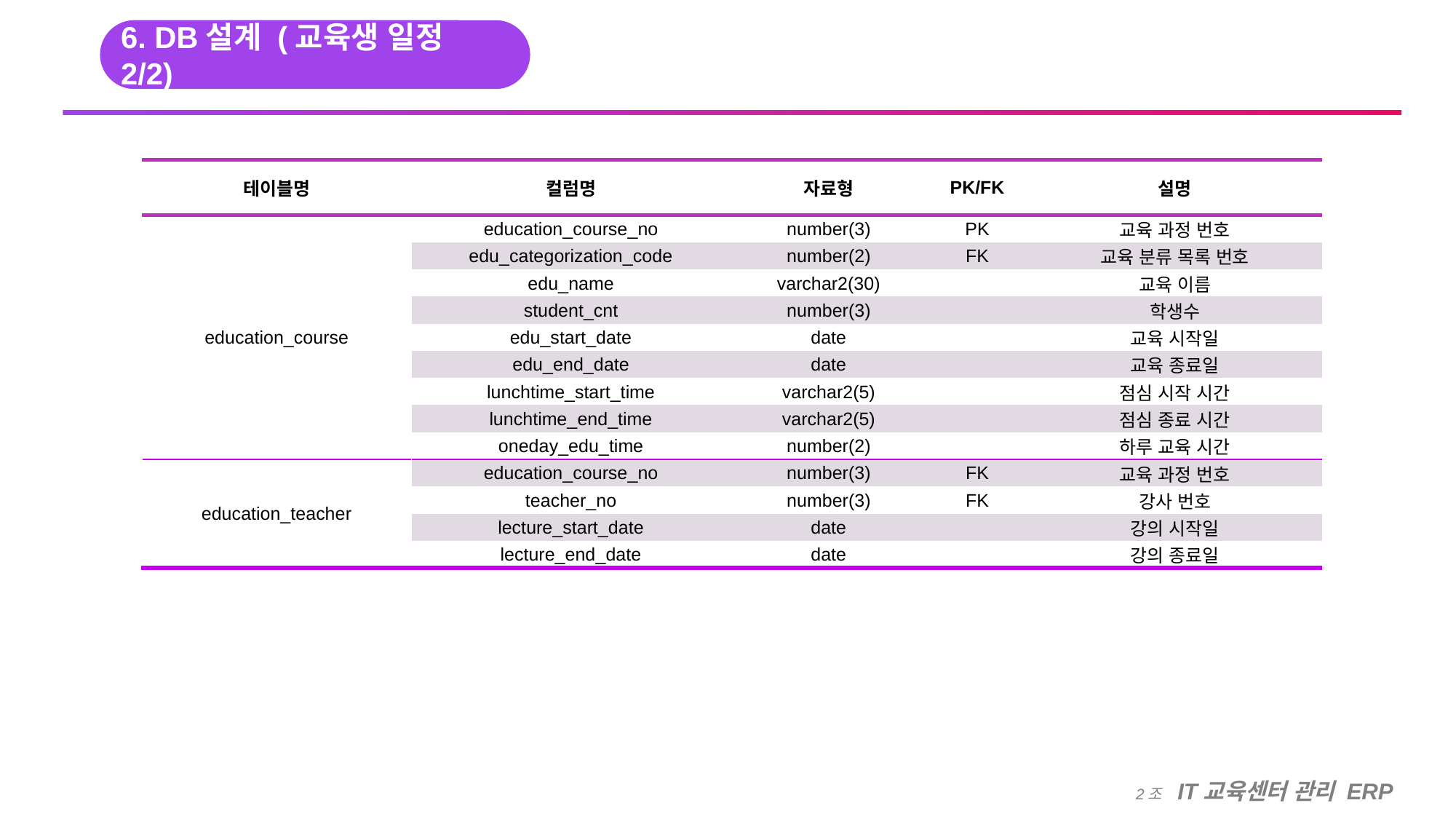

6. DB설계 (교육생 일정 2/2)

| 테이블명 | 컬럼명 | 자료형 | PK/FK | 설명 |
| --- | --- | --- | --- | --- |
| education\_course | education\_course\_no | number(3) | PK | 교육 과정 번호 |
|  | edu\_categorization\_code | number(2) | FK | 교육 분류 목록 번호 |
|  | edu\_name | varchar2(30) |  | 교육 이름 |
|  | student\_cnt | number(3) |  | 학생수 |
|  | edu\_start\_date | date |  | 교육 시작일 |
|  | edu\_end\_date | date |  | 교육 종료일 |
|  | lunchtime\_start\_time | varchar2(5) |  | 점심 시작 시간 |
|  | lunchtime\_end\_time | varchar2(5) |  | 점심 종료 시간 |
|  | oneday\_edu\_time | number(2) |  | 하루 교육 시간 |
| education\_teacher | education\_course\_no | number(3) | FK | 교육 과정 번호 |
|  | teacher\_no | number(3) | FK | 강사 번호 |
|  | lecture\_start\_date | date |  | 강의 시작일 |
|  | lecture\_end\_date | date |  | 강의 종료일 |
2조 IT교육센터 관리 ERP